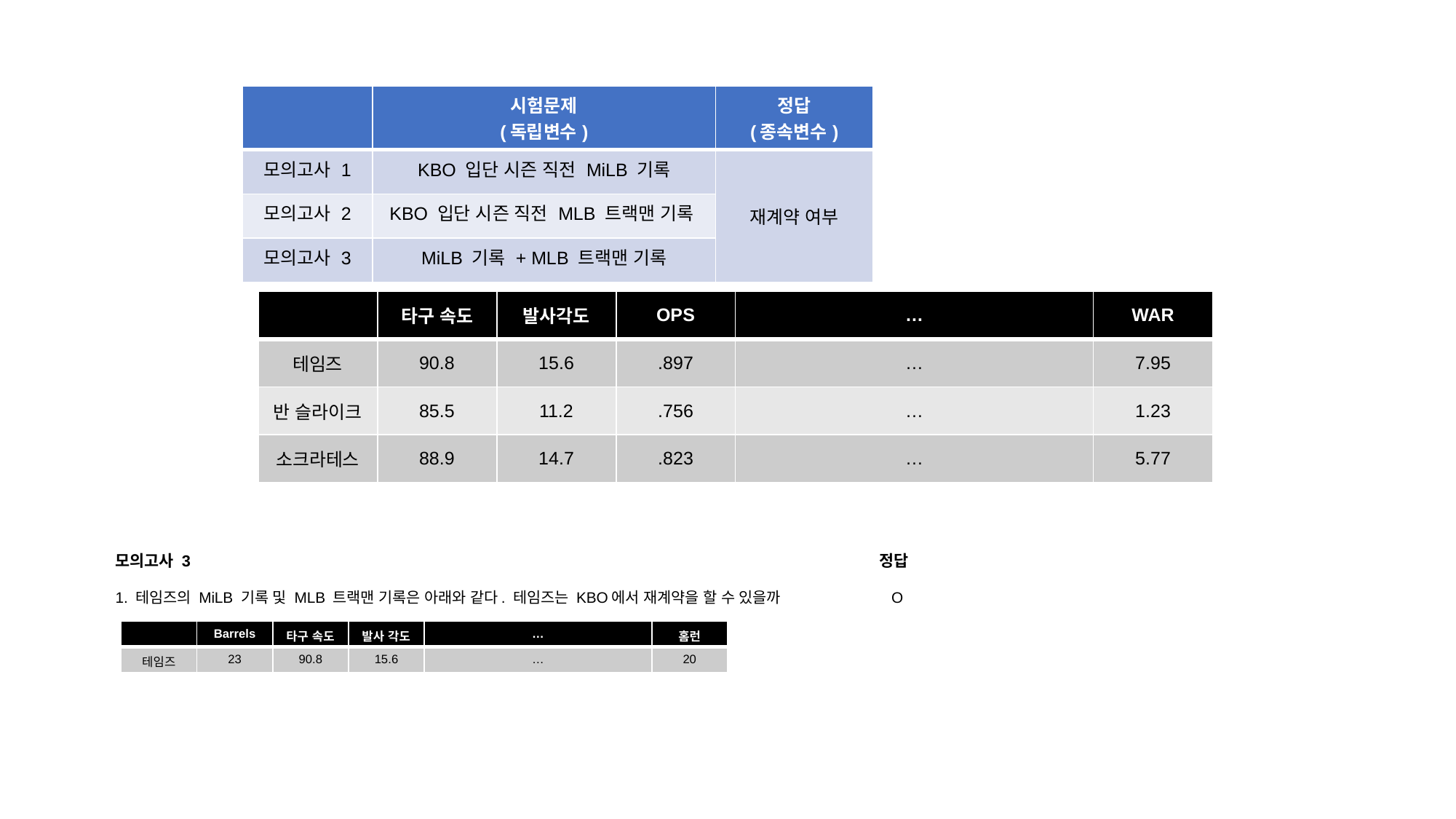

|  | 시험문제 (독립변수) | 정답 (종속변수) |
| --- | --- | --- |
| 모의고사 1 | KBO 입단 시즌 직전 MiLB 기록 | 재계약 여부 |
| 모의고사 2 | KBO 입단 시즌 직전 MLB 트랙맨 기록 |  |
| 모의고사 3 | MiLB 기록 + MLB 트랙맨 기록 |  |
|  | 타구 속도 | 발사각도 | OPS | … | WAR |
| --- | --- | --- | --- | --- | --- |
| 테임즈 | 90.8 | 15.6 | .897 | … | 7.95 |
| 반 슬라이크 | 85.5 | 11.2 | .756 | … | 1.23 |
| 소크라테스 | 88.9 | 14.7 | .823 | … | 5.77 |
모의고사 3							정답

1. 테임즈의 MiLB 기록 및 MLB 트랙맨 기록은 아래와 같다. 테임즈는 KBO에서 재계약을 할 수 있을까 	  O
|  | Barrels | 타구 속도 | 발사 각도 | … | 홈런 |
| --- | --- | --- | --- | --- | --- |
| 테임즈 | 23 | 90.8 | 15.6 | … | 20 |